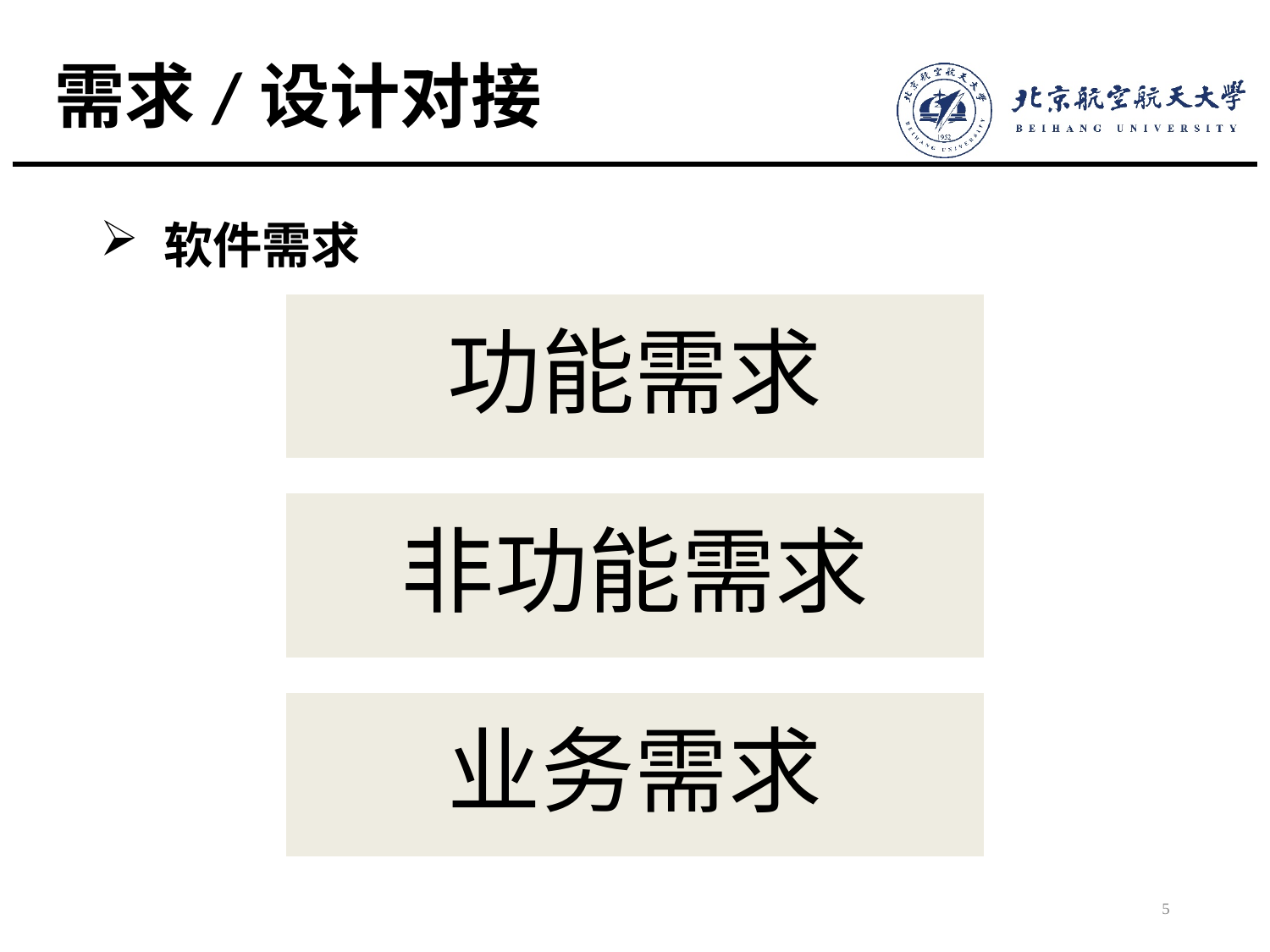

# 需求/设计对接
软件需求

功能需求
非功能需求
业务需求
5